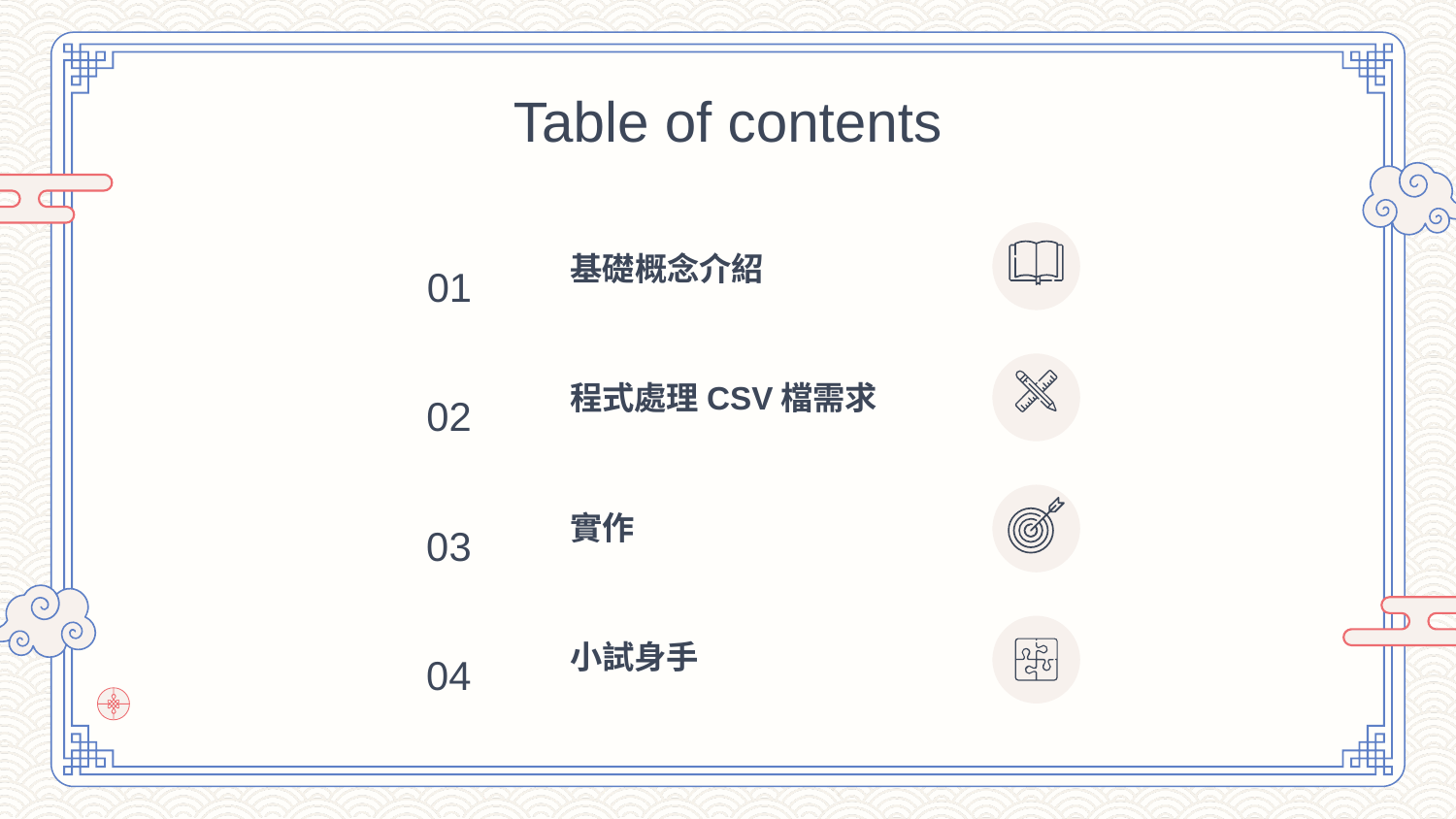

# Table of contents

基礎概念介紹

01

程式處理CSV檔需求

02

實作

03

小試身手

04